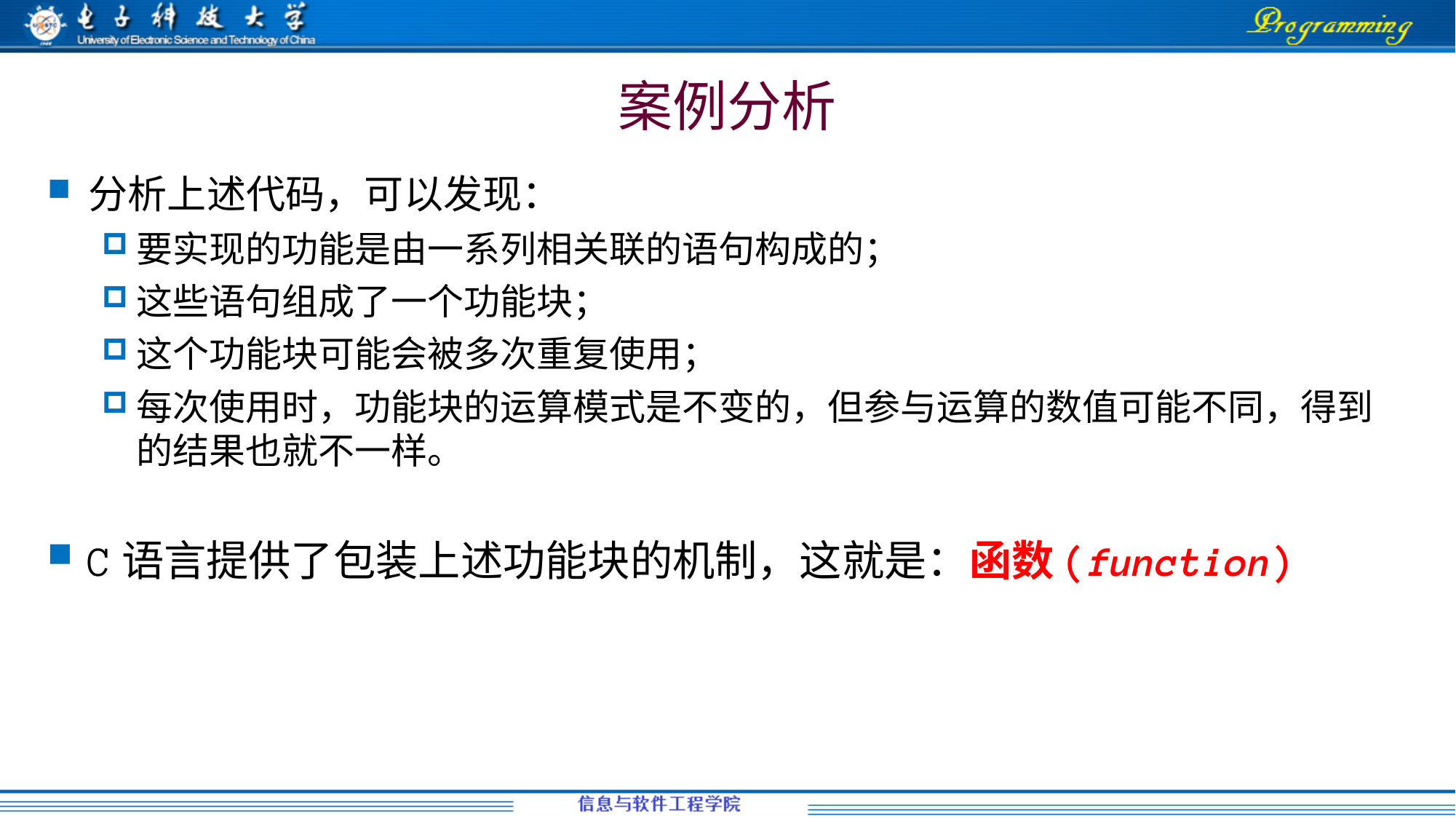

# 案例分析
分析上述代码，可以发现：
要实现的功能是由一系列相关联的语句构成的；
这些语句组成了一个功能块；
这个功能块可能会被多次重复使用；
每次使用时，功能块的运算模式是不变的，但参与运算的数值可能不同，得到的结果也就不一样。

C语言提供了包装上述功能块的机制，这就是：函数(function)